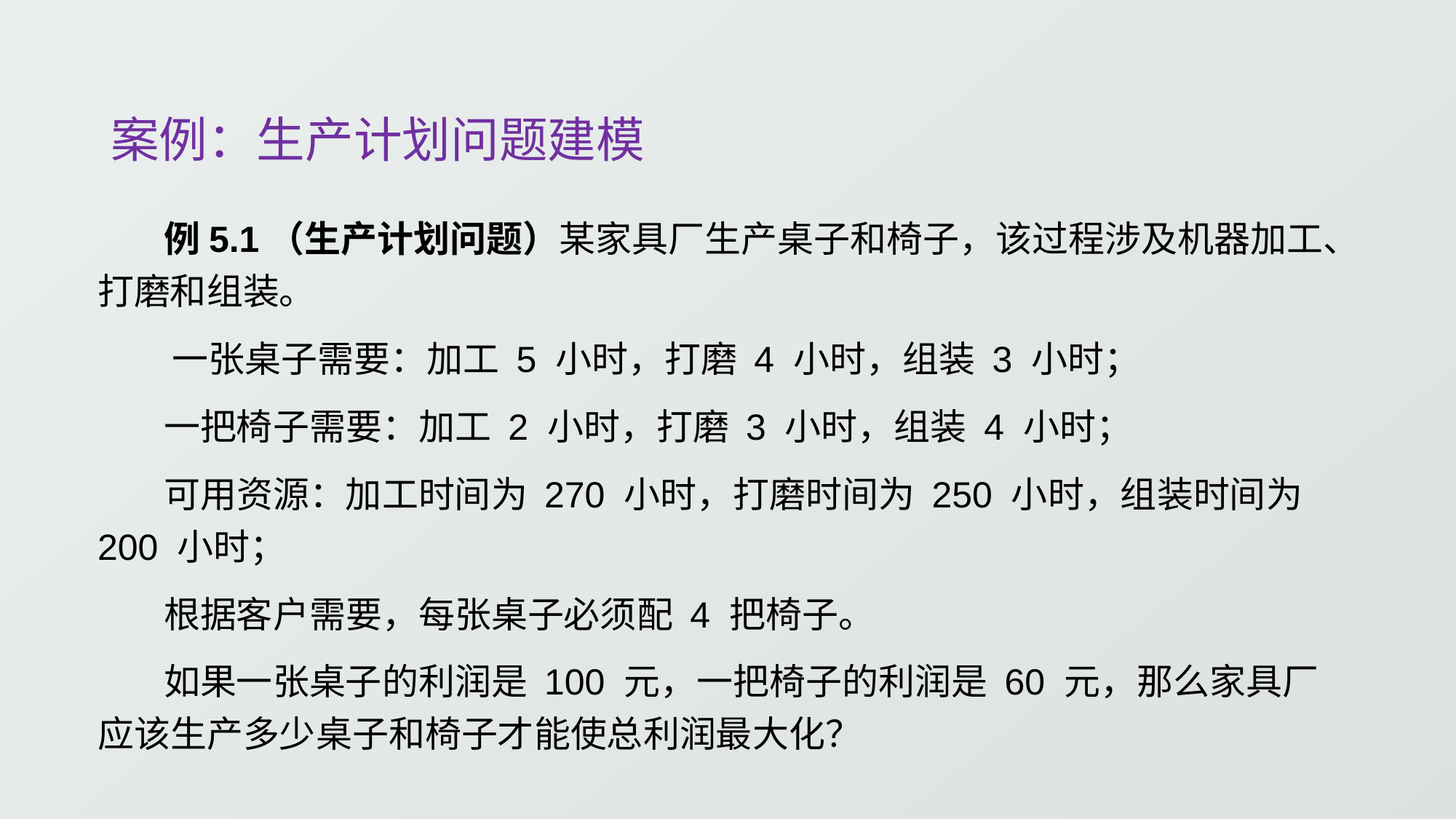

# 案例：生产计划问题建模
       例5.1（生产计划问题）某家具厂生产桌子和椅子，该过程涉及机器加工、打磨和组装。
        一张桌子需要：加工 5 小时，打磨 4 小时，组装 3 小时；
       一把椅子需要：加工 2 小时，打磨 3 小时，组装 4 小时；
       可用资源：加工时间为 270 小时，打磨时间为 250 小时，组装时间为200 小时；
       根据客户需要，每张桌子必须配 4 把椅子。
       如果一张桌子的利润是 100 元，一把椅子的利润是 60 元，那么家具厂应该生产多少桌子和椅子才能使总利润最大化？